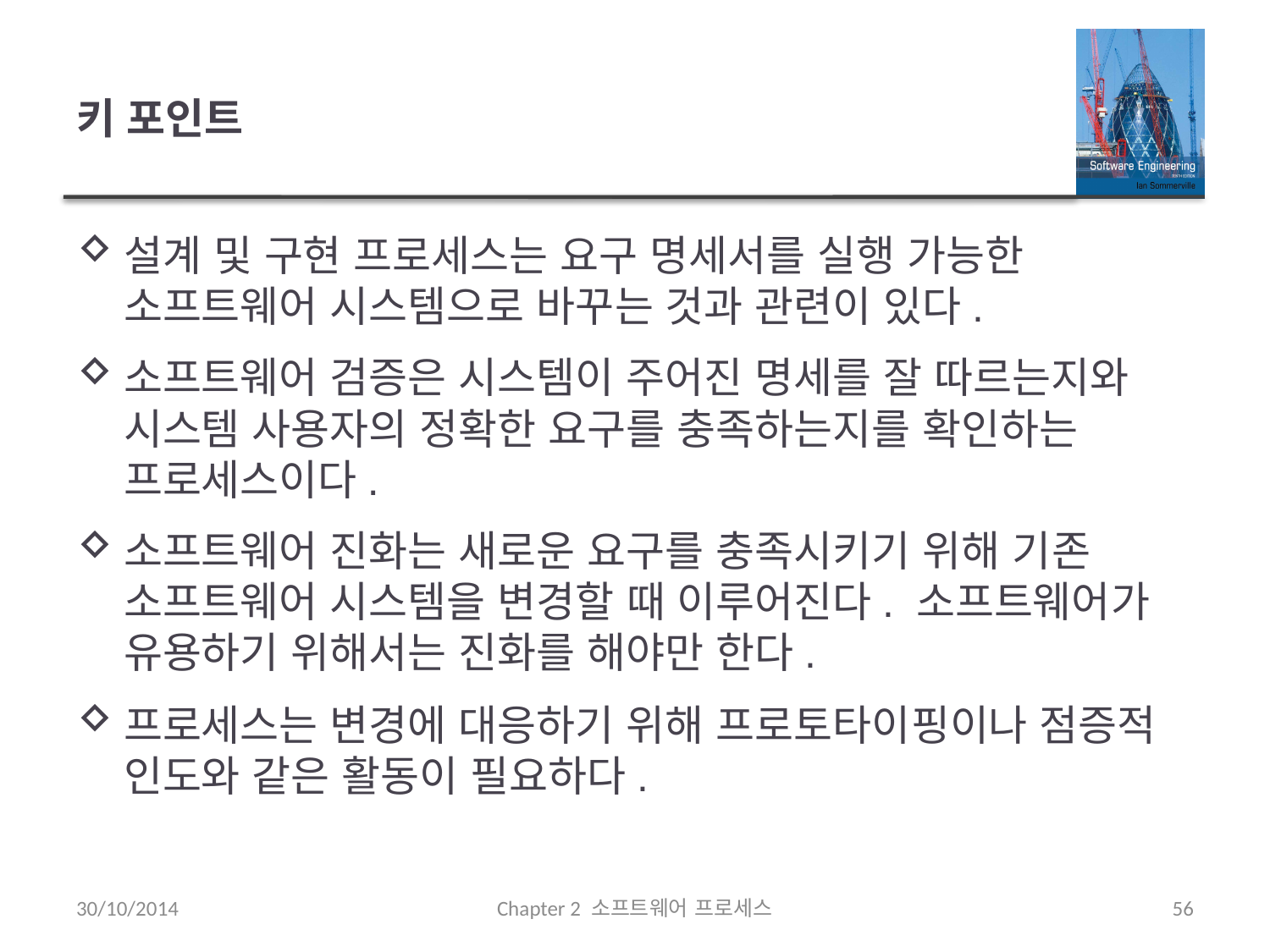

# 키 포인트
설계 및 구현 프로세스는 요구 명세서를 실행 가능한 소프트웨어 시스템으로 바꾸는 것과 관련이 있다.
소프트웨어 검증은 시스템이 주어진 명세를 잘 따르는지와 시스템 사용자의 정확한 요구를 충족하는지를 확인하는 프로세스이다.
소프트웨어 진화는 새로운 요구를 충족시키기 위해 기존 소프트웨어 시스템을 변경할 때 이루어진다. 소프트웨어가 유용하기 위해서는 진화를 해야만 한다.
프로세스는 변경에 대응하기 위해 프로토타이핑이나 점증적 인도와 같은 활동이 필요하다.

30/10/2014
Chapter 2 소프트웨어 프로세스
56